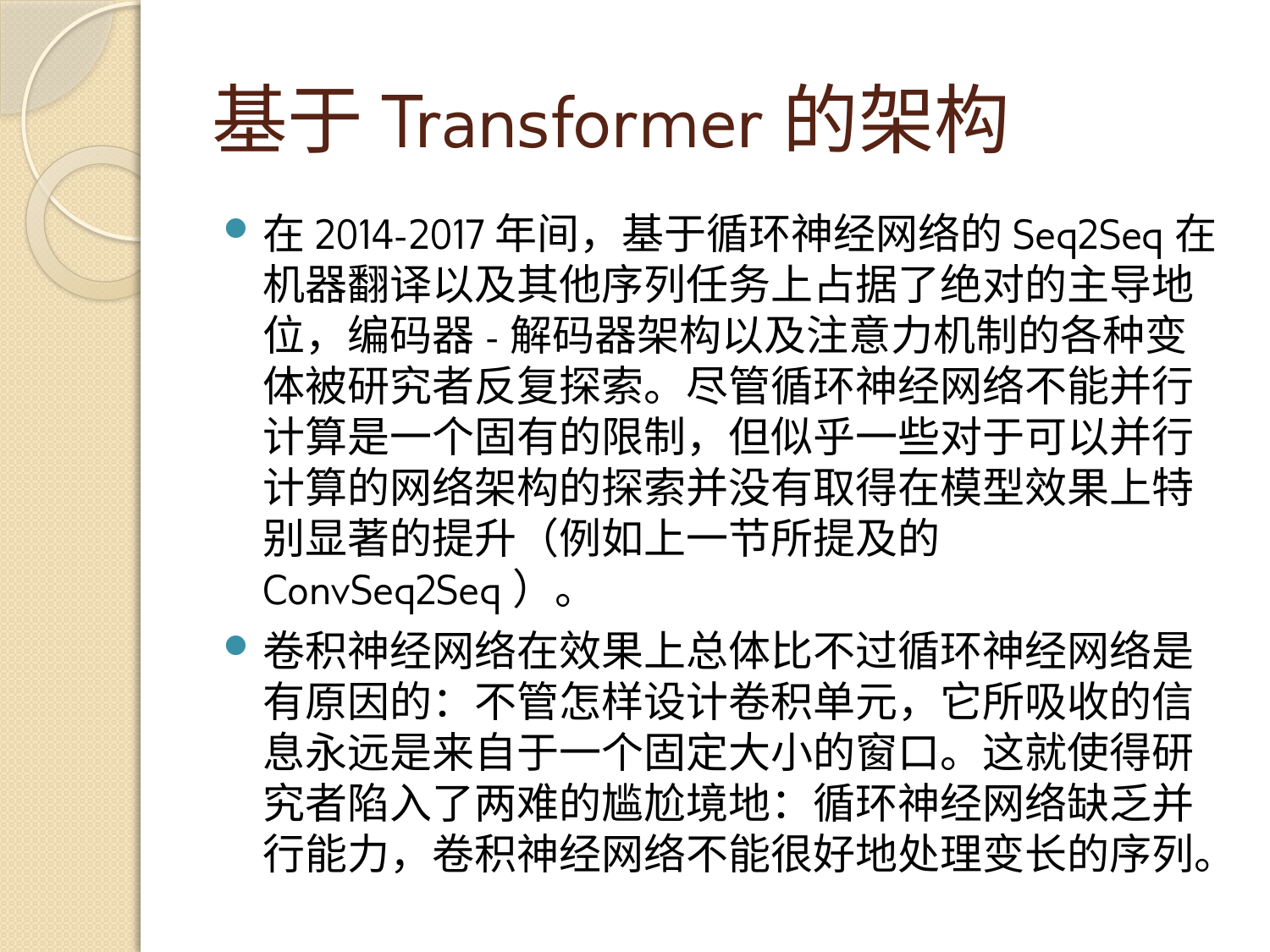

# 基于Transformer的架构
在2014-2017年间，基于循环神经网络的Seq2Seq在机器翻译以及其他序列任务上占据了绝对的主导地位，编码器-解码器架构以及注意力机制的各种变体被研究者反复探索。尽管循环神经网络不能并行计算是一个固有的限制，但似乎一些对于可以并行计算的网络架构的探索并没有取得在模型效果上特别显著的提升（例如上一节所提及的ConvSeq2Seq）。
卷积神经网络在效果上总体比不过循环神经网络是有原因的：不管怎样设计卷积单元，它所吸收的信息永远是来自于一个固定大小的窗口。这就使得研究者陷入了两难的尴尬境地：循环神经网络缺乏并行能力，卷积神经网络不能很好地处理变长的序列。